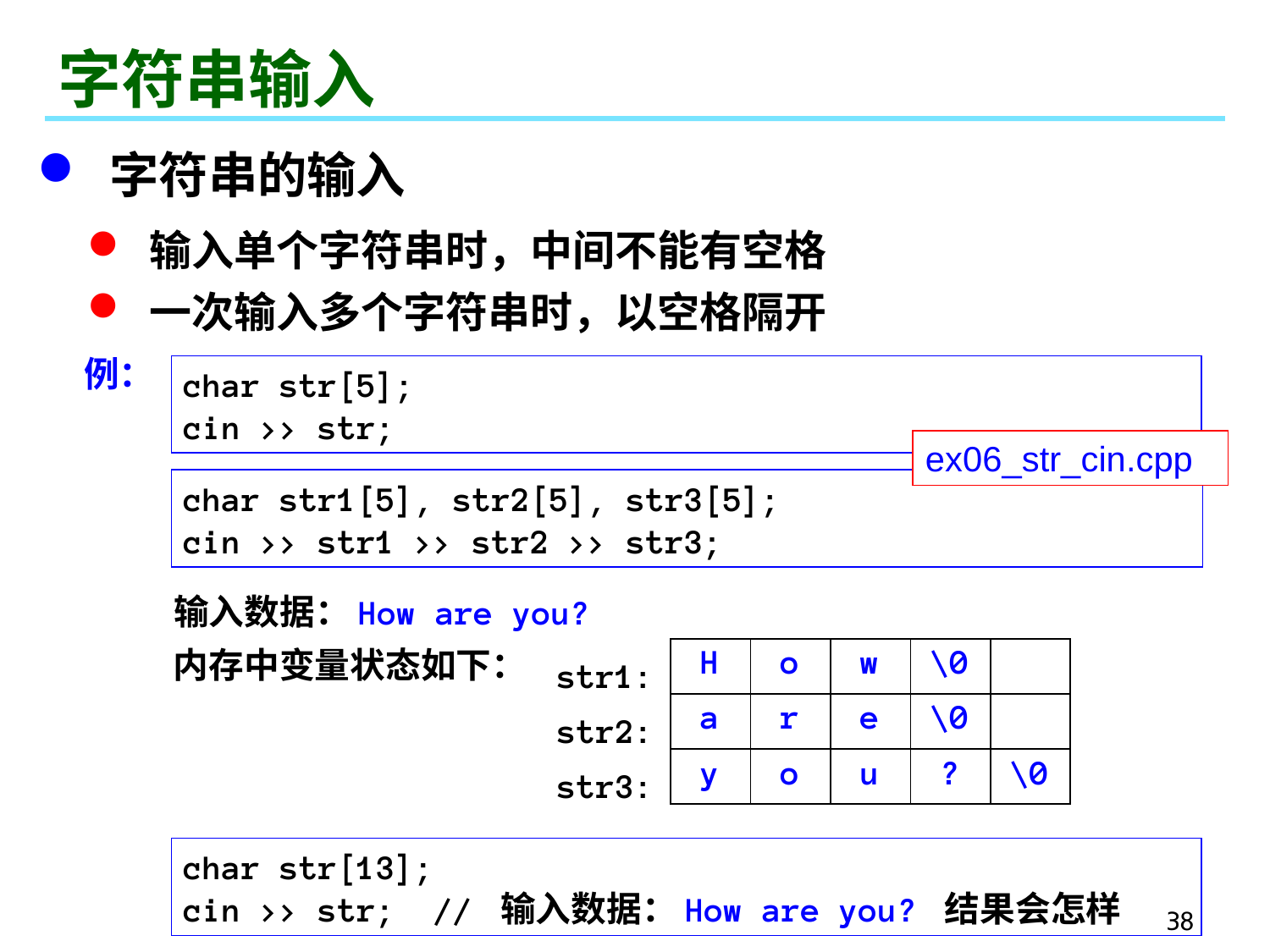

# 字符串输入
 字符串的输入
 输入单个字符串时，中间不能有空格
 一次输入多个字符串时，以空格隔开
例：
char str[5];
cin >> str;
ex06_str_cin.cpp
char str1[5], str2[5], str3[5];
cin >> str1 >> str2 >> str3;
输入数据：How are you?
str1:
str2:
str3:
内存中变量状态如下：
| H | o | w | \0 |  |
| --- | --- | --- | --- | --- |
| a | r | e | \0 |  |
| y | o | u | ? | \0 |
char str[13];
cin >> str;  // 输入数据：How are you? 结果会怎样
38